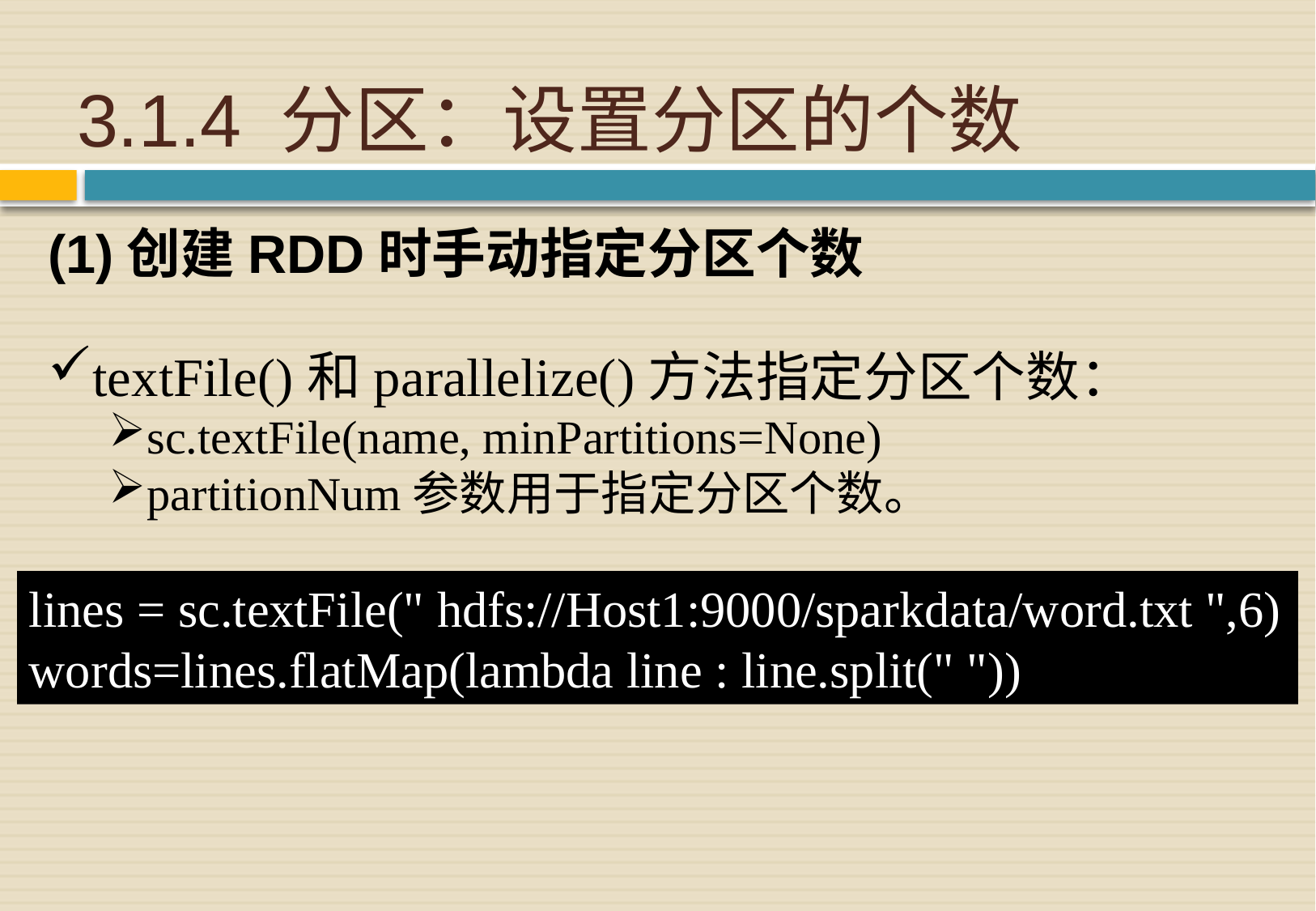

# 3.1.4 分区：设置分区的个数
(1)创建RDD时手动指定分区个数
textFile()和parallelize()方法指定分区个数：
sc.textFile(name, minPartitions=None)
partitionNum参数用于指定分区个数。
lines = sc.textFile(" hdfs://Host1:9000/sparkdata/word.txt ",6)
words=lines.flatMap(lambda line : line.split(" "))